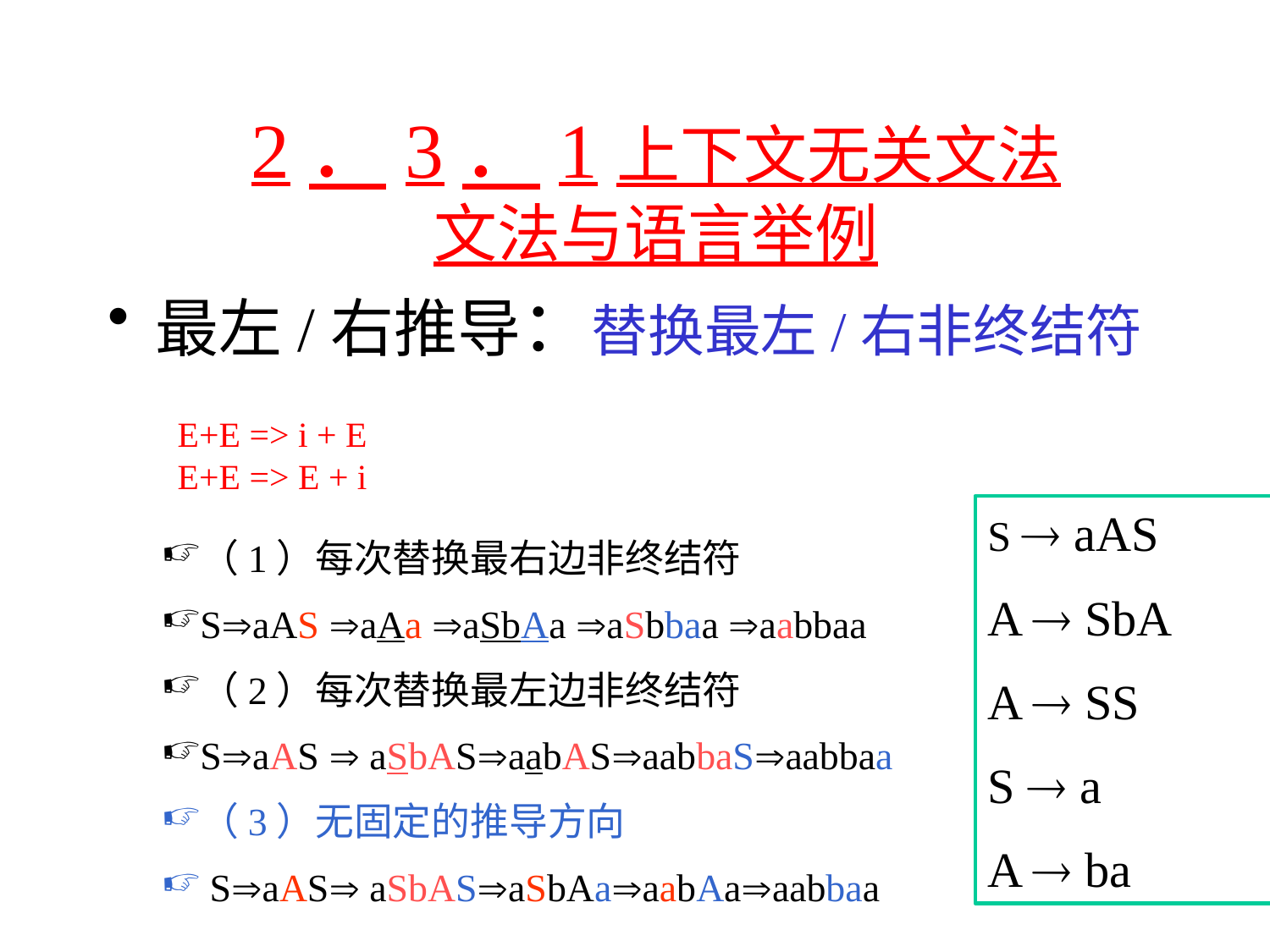

2．3．1上下文无关文法
文法与语言举例
最左/右推导：替换最左/右非终结符

E+E => i + E
E+E => E + i
S → aAS
A → SbA
A → SS
S → a
A → ba
（1）每次替换最右边非终结符
S⇒aAS ⇒aAa ⇒aSbAa ⇒aSbbaa ⇒aabbaa
（2）每次替换最左边非终结符
S⇒aAS ⇒ aSbAS⇒aabAS⇒aabbaS⇒aabbaa
（3）无固定的推导方向
 S⇒aAS⇒ aSbAS⇒aSbAa⇒aabAa⇒aabbaa